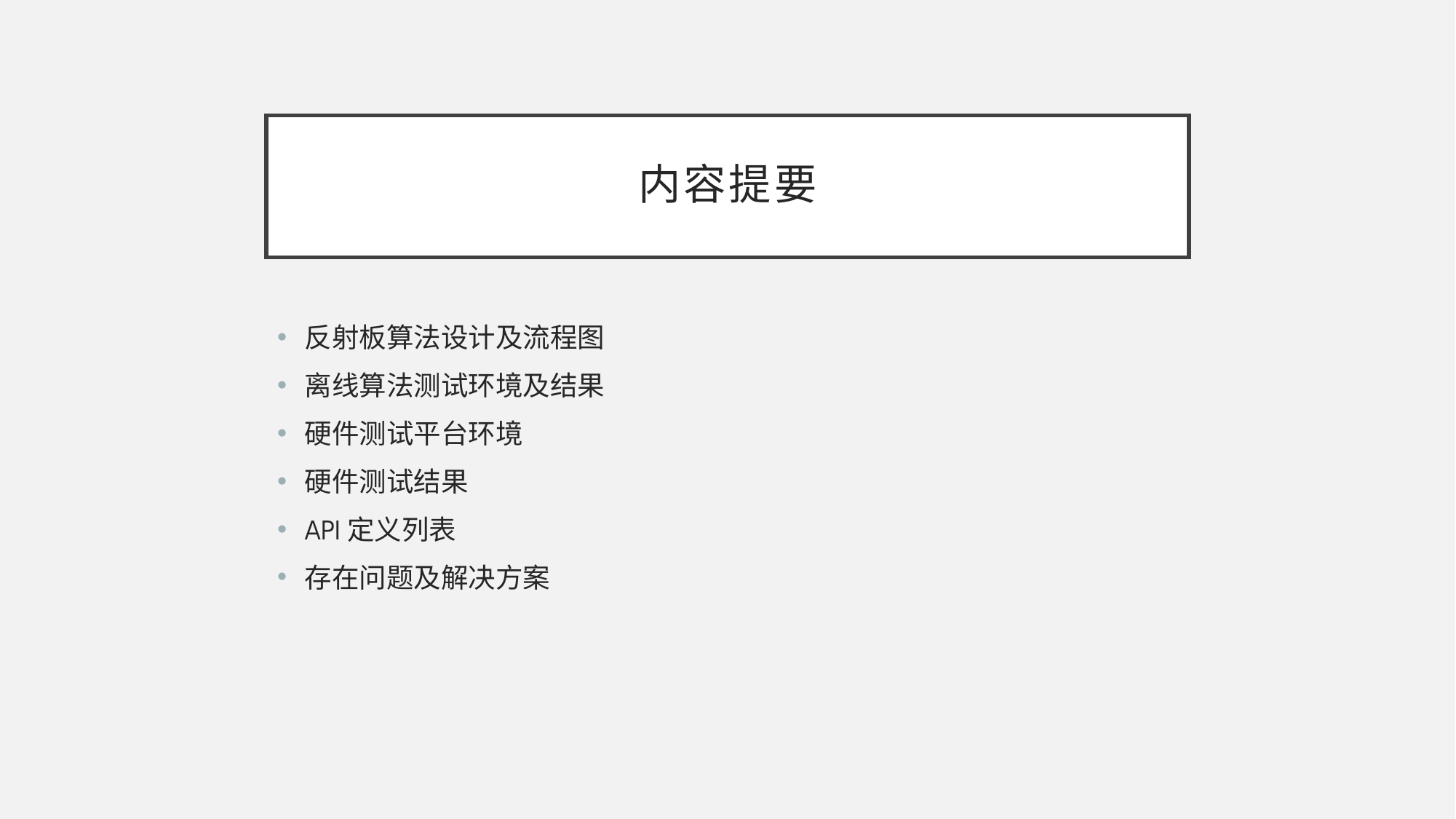

# 内容提要
反射板算法设计及流程图
离线算法测试环境及结果
硬件测试平台环境
硬件测试结果
API定义列表
存在问题及解决方案